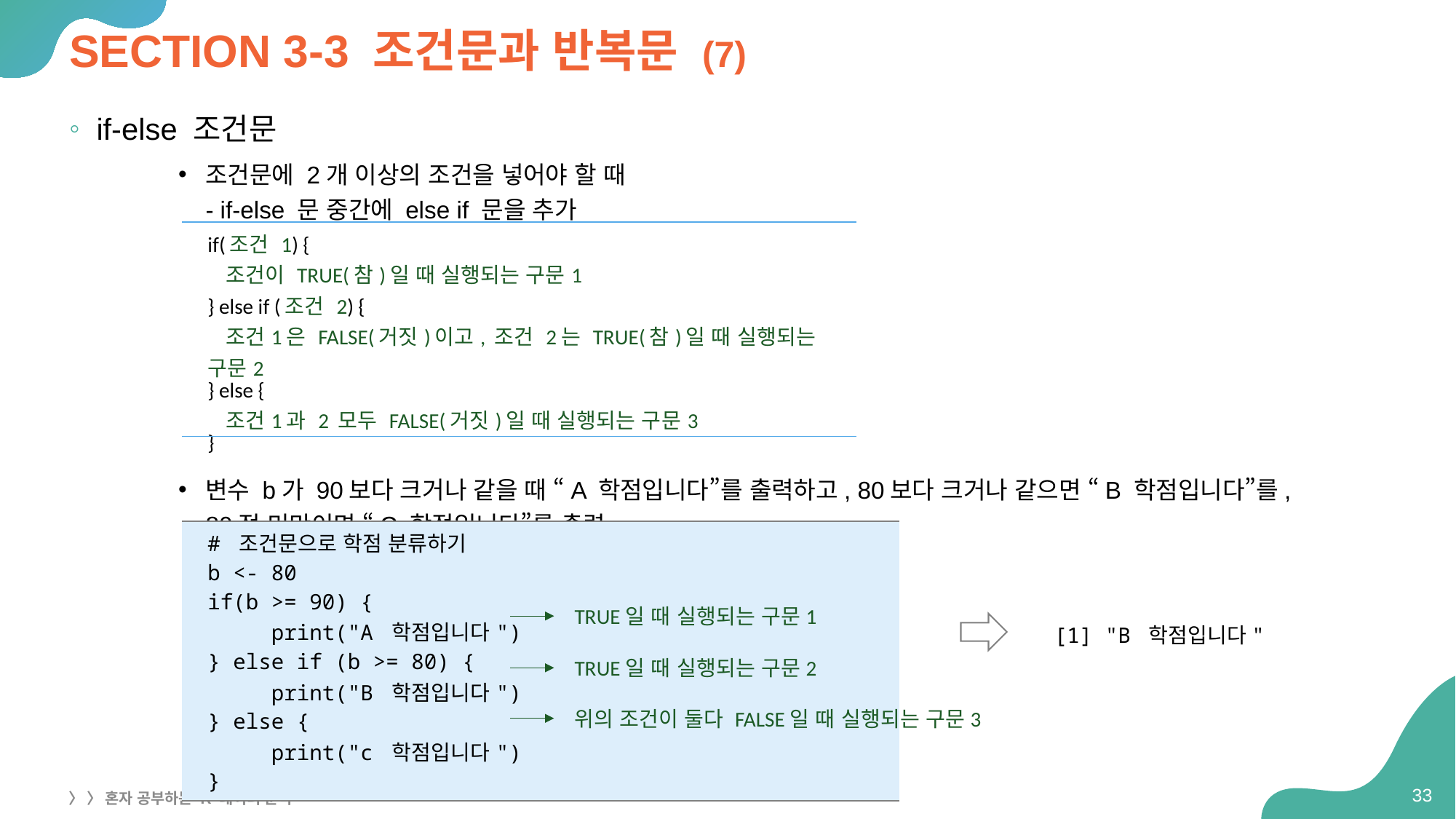

# SECTION 3-3 조건문과 반복문 (7)
if-else 조건문
조건문에 2개 이상의 조건을 넣어야 할 때
- if-else 문 중간에 else if 문을 추가

변수 b가 90보다 크거나 같을 때 “A 학점입니다”를 출력하고, 80보다 크거나 같으면 “B 학점입니다”를,
80점 미만이면 “C 학점입니다”를 출력
| if(조건 1) { 조건이 TRUE(참)일 때 실행되는 구문1 } else if (조건 2) { 조건1은 FALSE(거짓)이고, 조건 2는 TRUE(참)일 때 실행되는 구문2 } else { 조건1과 2 모두 FALSE(거짓)일 때 실행되는 구문3 } |
| --- |
| # 조건문으로 학점 분류하기 b <- 80 if(b >= 90) { print("A 학점입니다") } else if (b >= 80) { print("B 학점입니다") } else { print("c 학점입니다") } |
| --- |
TRUE일 때 실행되는 구문1

[1] "B 학점입니다"
TRUE일 때 실행되는 구문2
위의 조건이 둘다 FALSE일 때 실행되는 구문3
33
〉 〉 혼자 공부하는 R 데이터 분석